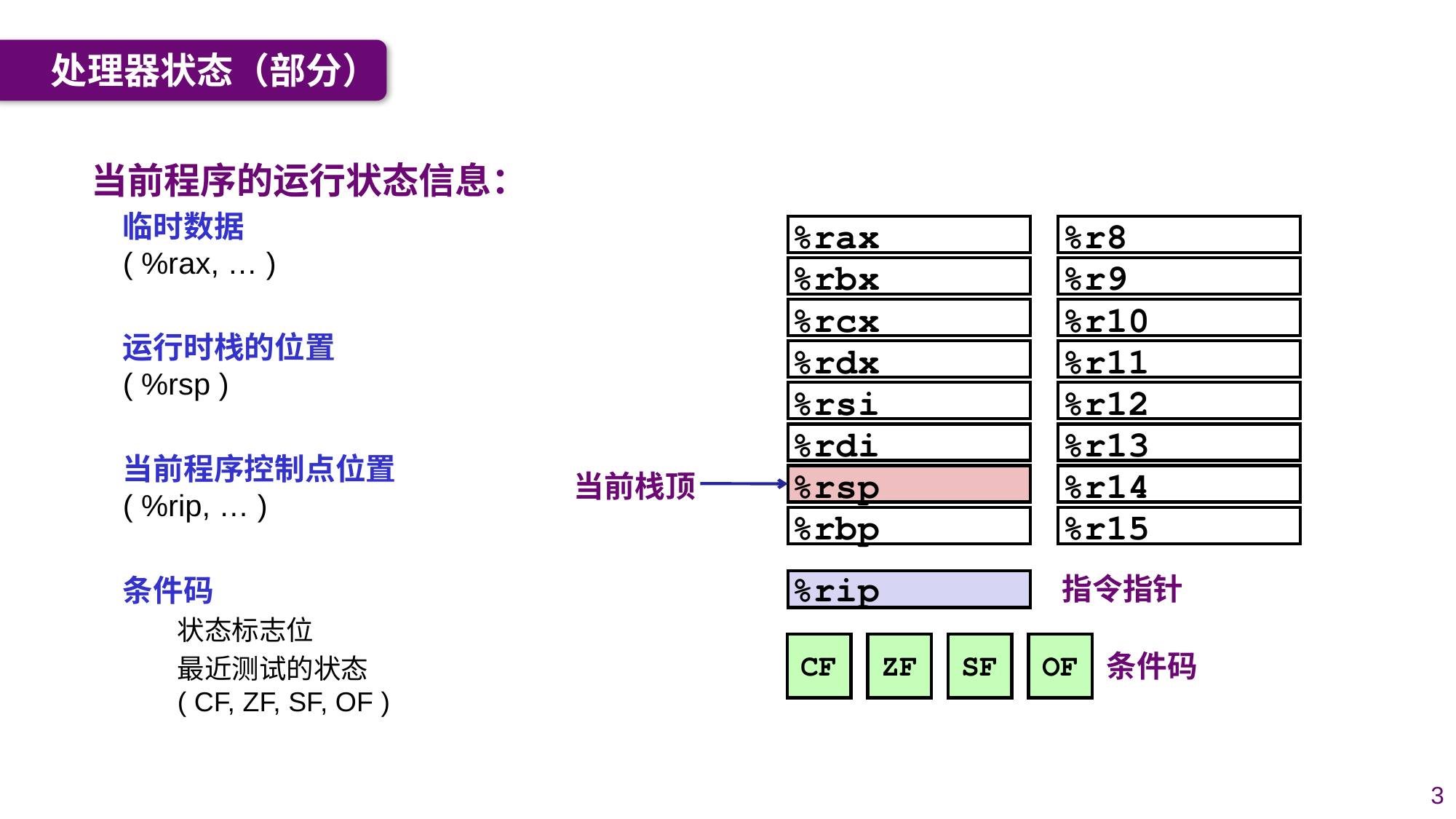

处理器状态（部分）
当前程序的运行状态信息：
临时数据
( %rax, … )

运行时栈的位置
( %rsp )

当前程序控制点位置
( %rip, … )

条件码
状态标志位
最近测试的状态
( CF, ZF, SF, OF )
%rax
%r8
%rbx
%r9
%rcx
%r10
%rdx
%r11
%rsi
%r12
%rdi
%r13
%rsp
%r14
%rbp
%r15
当前栈顶
指令指针
%rip
CF
ZF
SF
OF
条件码
3